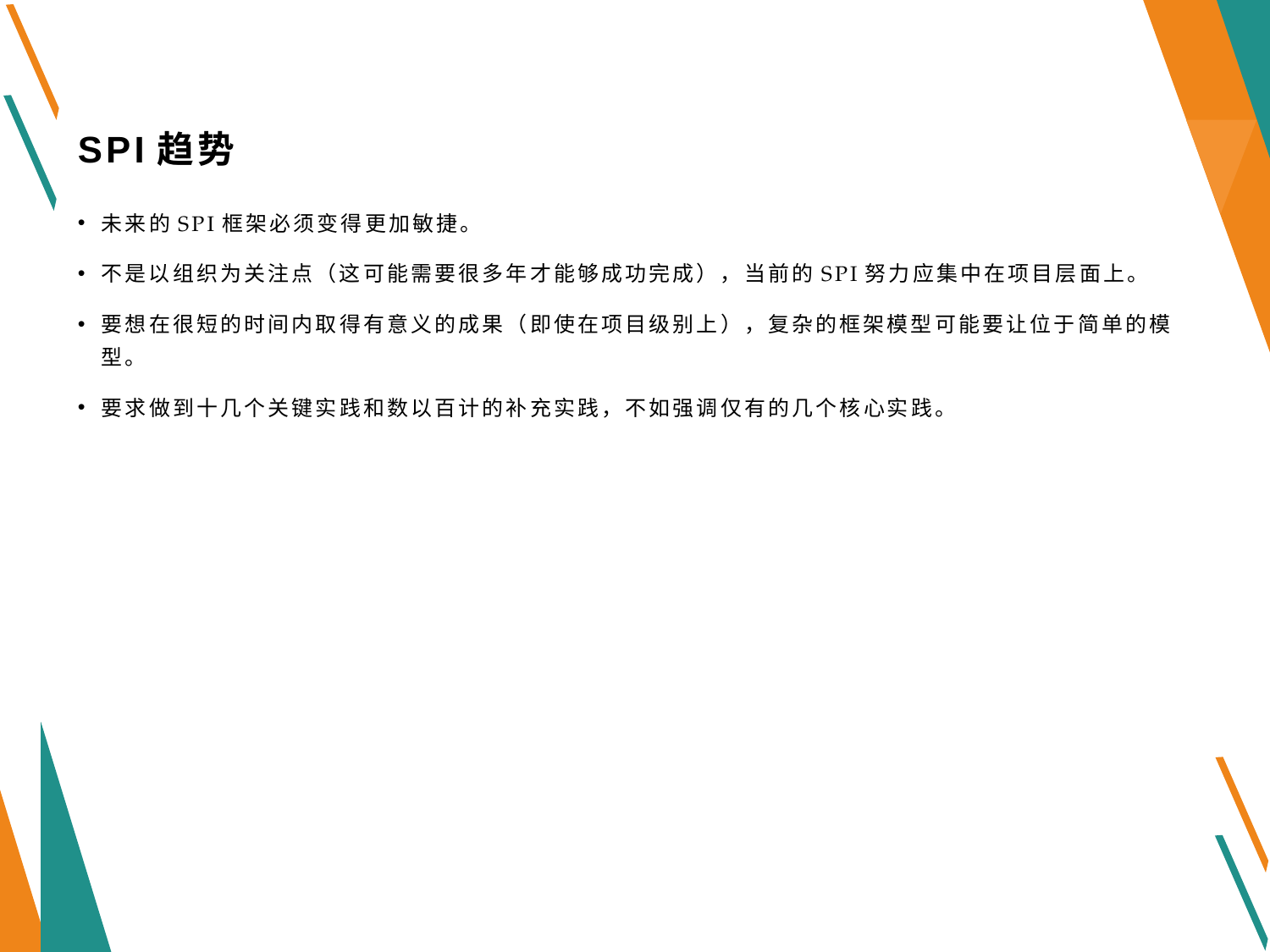

# SPI趋势
未来的SPI框架必须变得更加敏捷。
不是以组织为关注点（这可能需要很多年才能够成功完成），当前的SPI努力应集中在项目层面上。
要想在很短的时间内取得有意义的成果（即使在项目级别上），复杂的框架模型可能要让位于简单的模型。
要求做到十几个关键实践和数以百计的补充实践，不如强调仅有的几个核心实践。
20